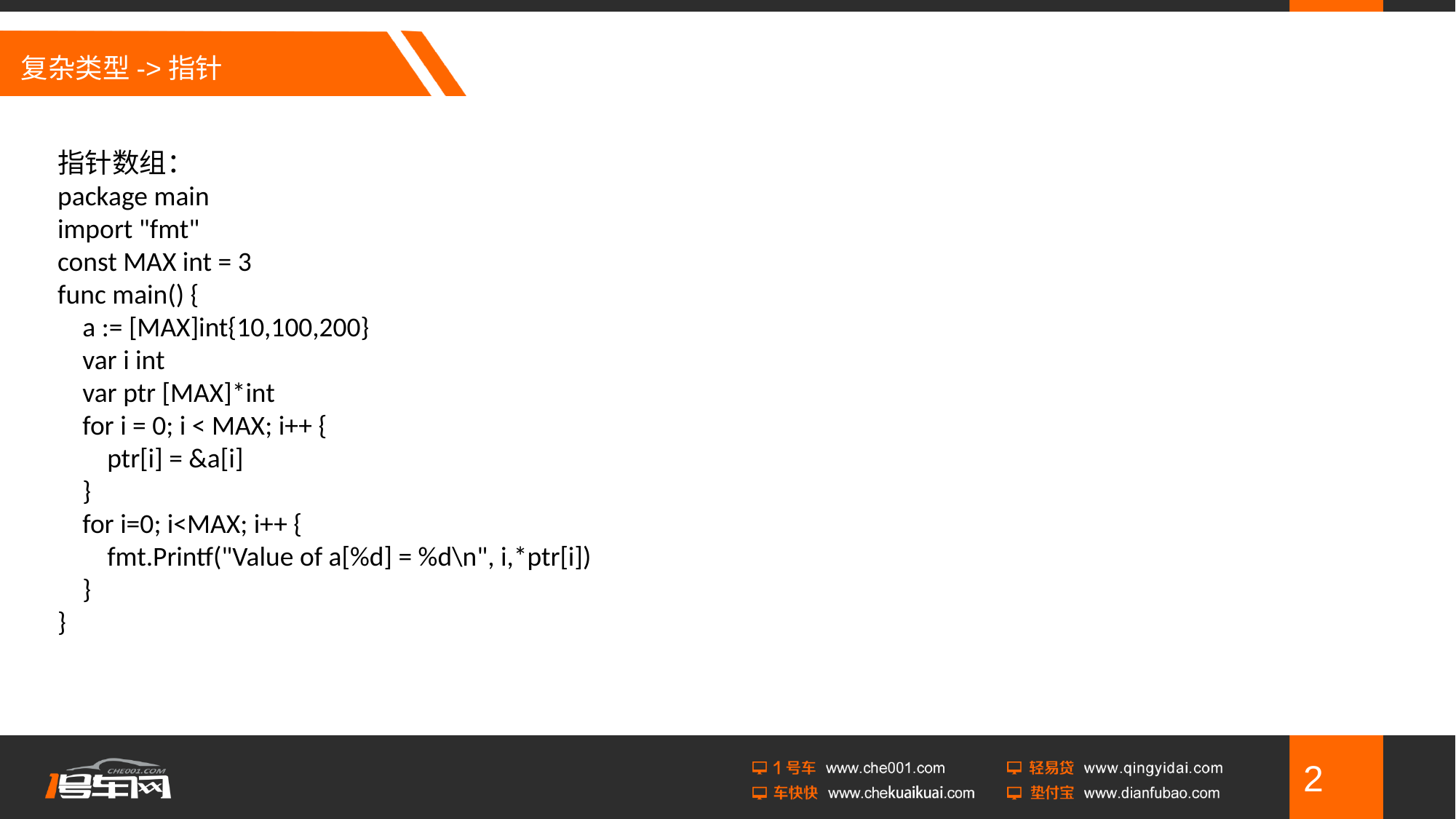

# 复杂类型->指针
指针数组：
package main
import "fmt"
const MAX int = 3
func main() {
    a := [MAX]int{10,100,200}
    var i int
    var ptr [MAX]*int
    for i = 0; i < MAX; i++ {
        ptr[i] = &a[i]
    }
    for i=0; i<MAX; i++ {
        fmt.Printf("Value of a[%d] = %d\n", i,*ptr[i])
    }
}
2